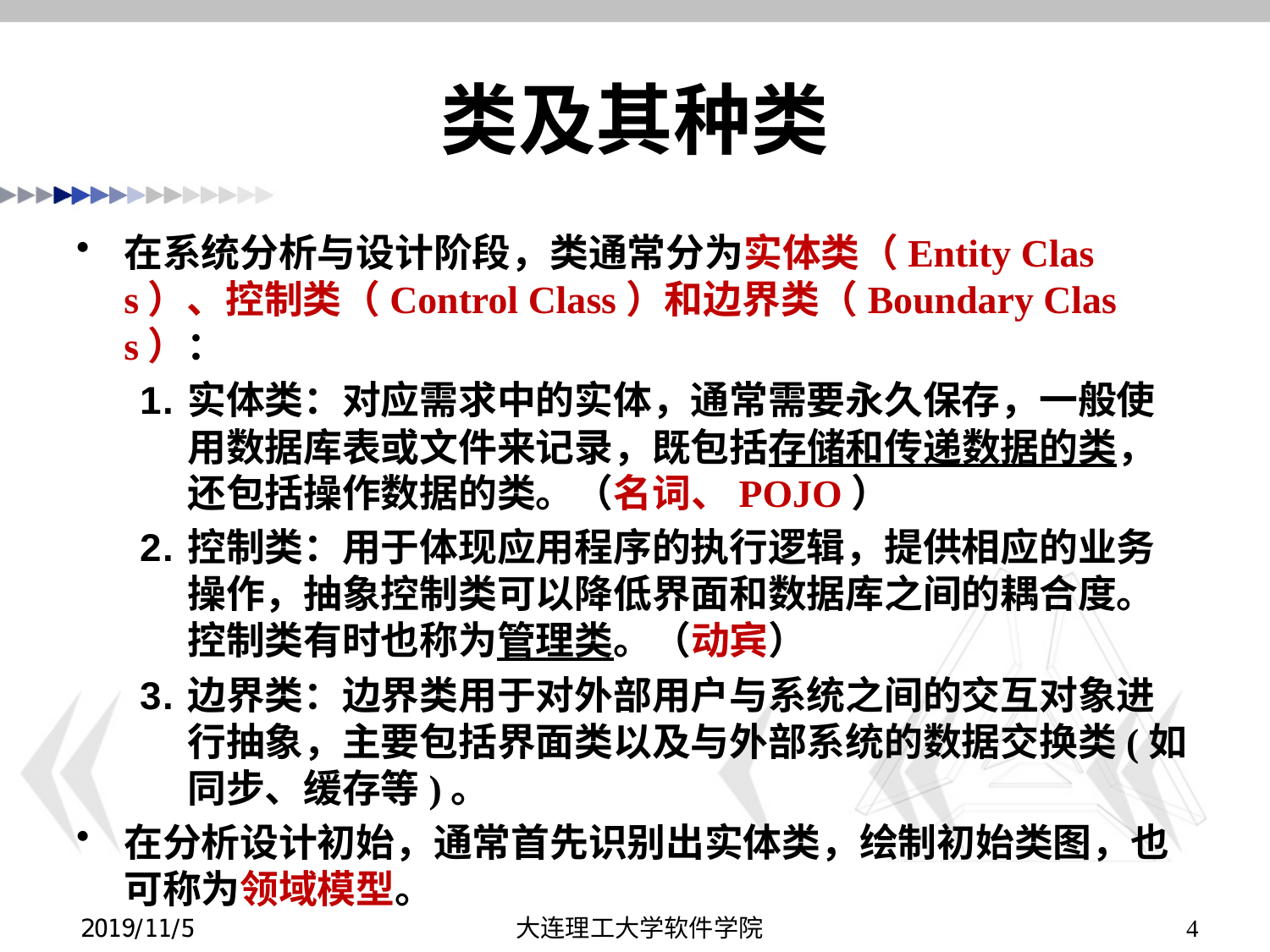

# 类及其种类
在系统分析与设计阶段，类通常分为实体类（Entity Class）、控制类（Control Class）和边界类（Boundary Class）：
实体类：对应需求中的实体，通常需要永久保存，一般使用数据库表或文件来记录，既包括存储和传递数据的类，还包括操作数据的类。（名词、POJO）
控制类：用于体现应用程序的执行逻辑，提供相应的业务操作，抽象控制类可以降低界面和数据库之间的耦合度。控制类有时也称为管理类。（动宾）
边界类：边界类用于对外部用户与系统之间的交互对象进行抽象，主要包括界面类以及与外部系统的数据交换类(如同步、缓存等)。
在分析设计初始，通常首先识别出实体类，绘制初始类图，也可称为领域模型。
2019/11/5
大连理工大学软件学院
4